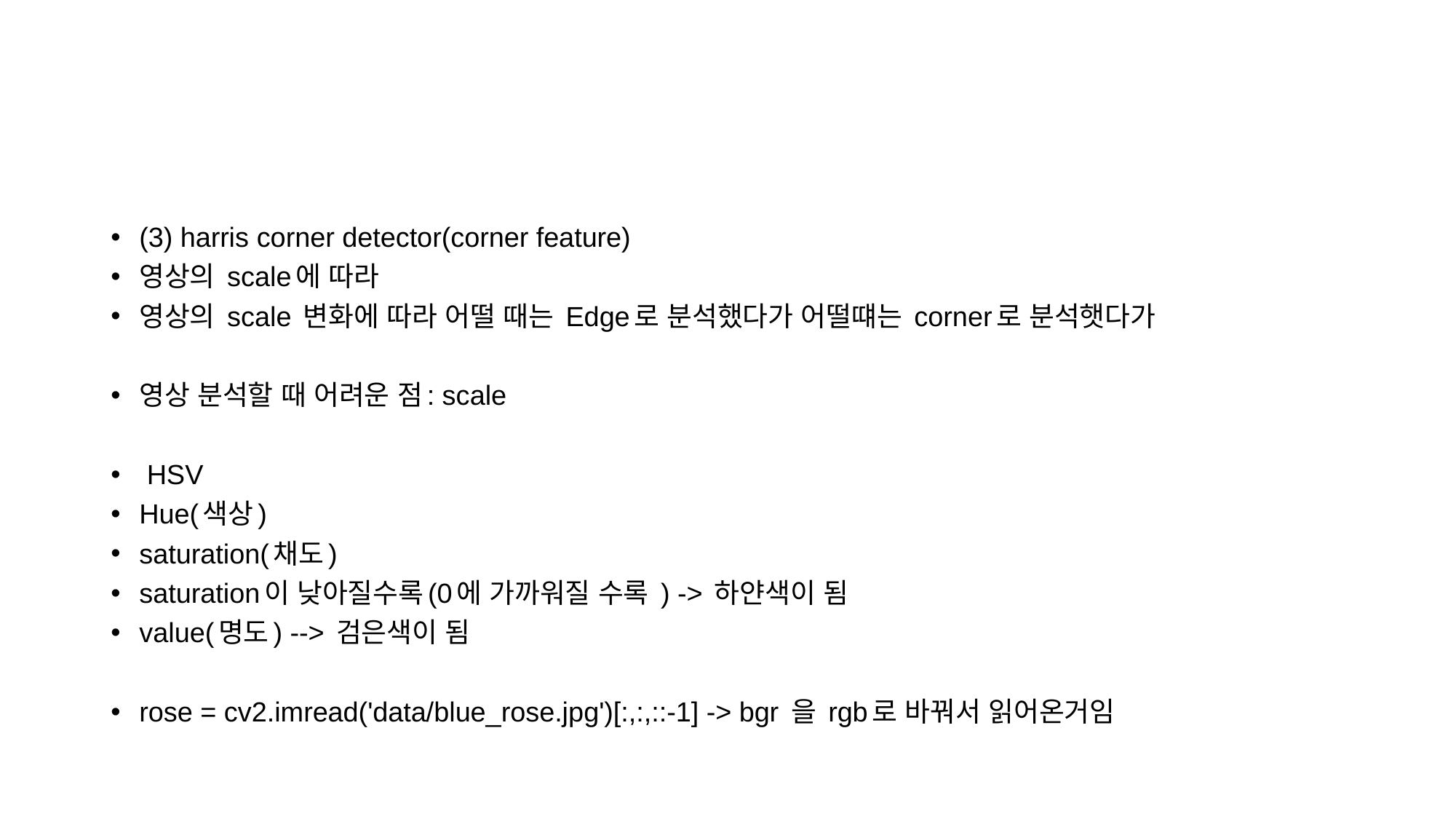

#
(3) harris corner detector(corner feature)
영상의 scale에 따라
영상의 scale 변화에 따라 어떨 때는 Edge로 분석했다가 어떨떄는 corner로 분석햇다가

영상 분석할 때 어려운 점: scale

 HSV
Hue(색상)
saturation(채도)
saturation이 낮아질수록(0에 가까워질 수록 ) -> 하얀색이 됨
value(명도) --> 검은색이 됨

rose = cv2.imread('data/blue_rose.jpg')[:,:,::-1] -> bgr 을 rgb로 바꿔서 읽어온거임